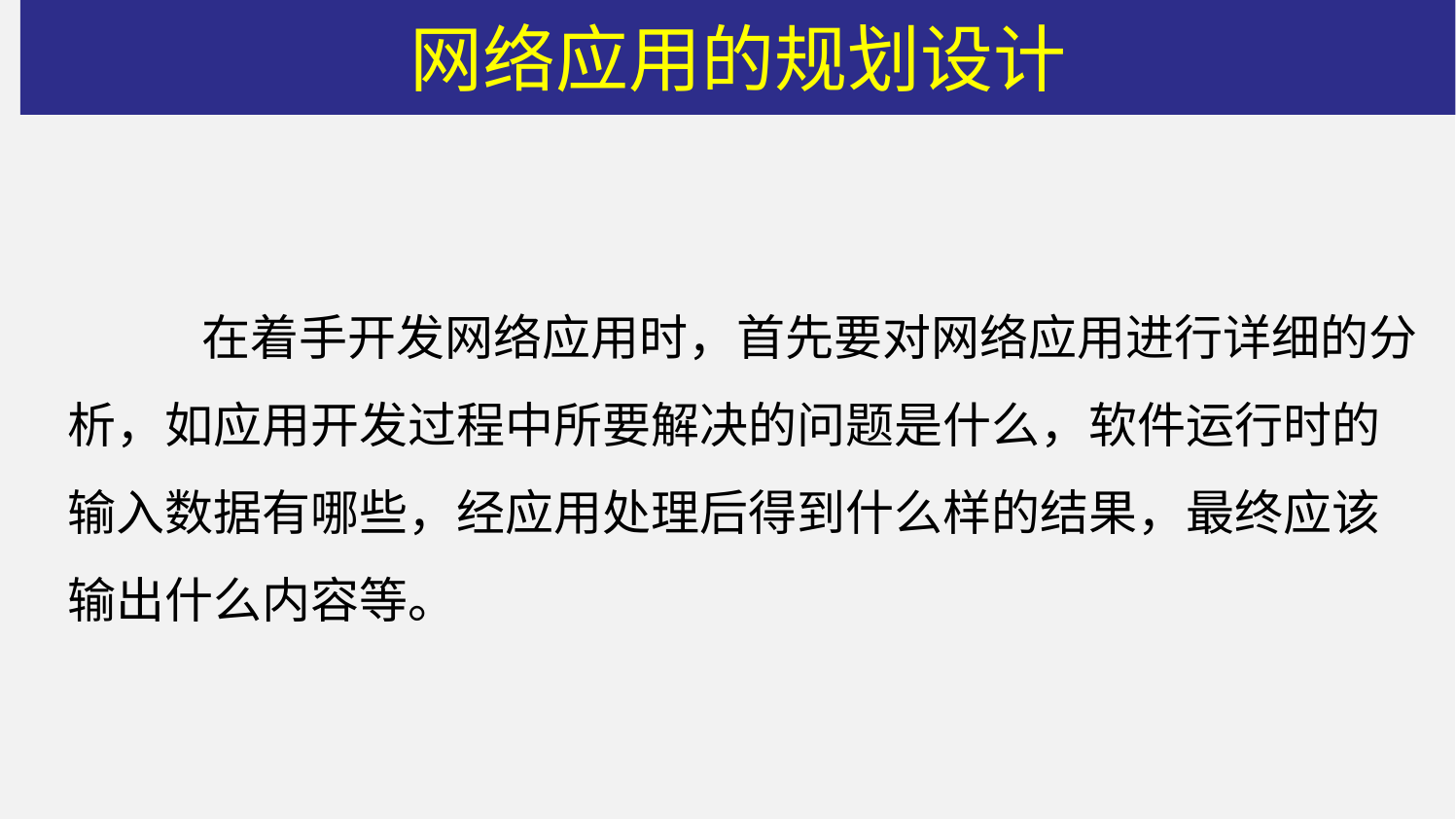

# 网络应用的规划设计
         在着手开发网络应用时，首先要对网络应用进行详细的分析，如应用开发过程中所要解决的问题是什么，软件运行时的输入数据有哪些，经应用处理后得到什么样的结果，最终应该输出什么内容等。